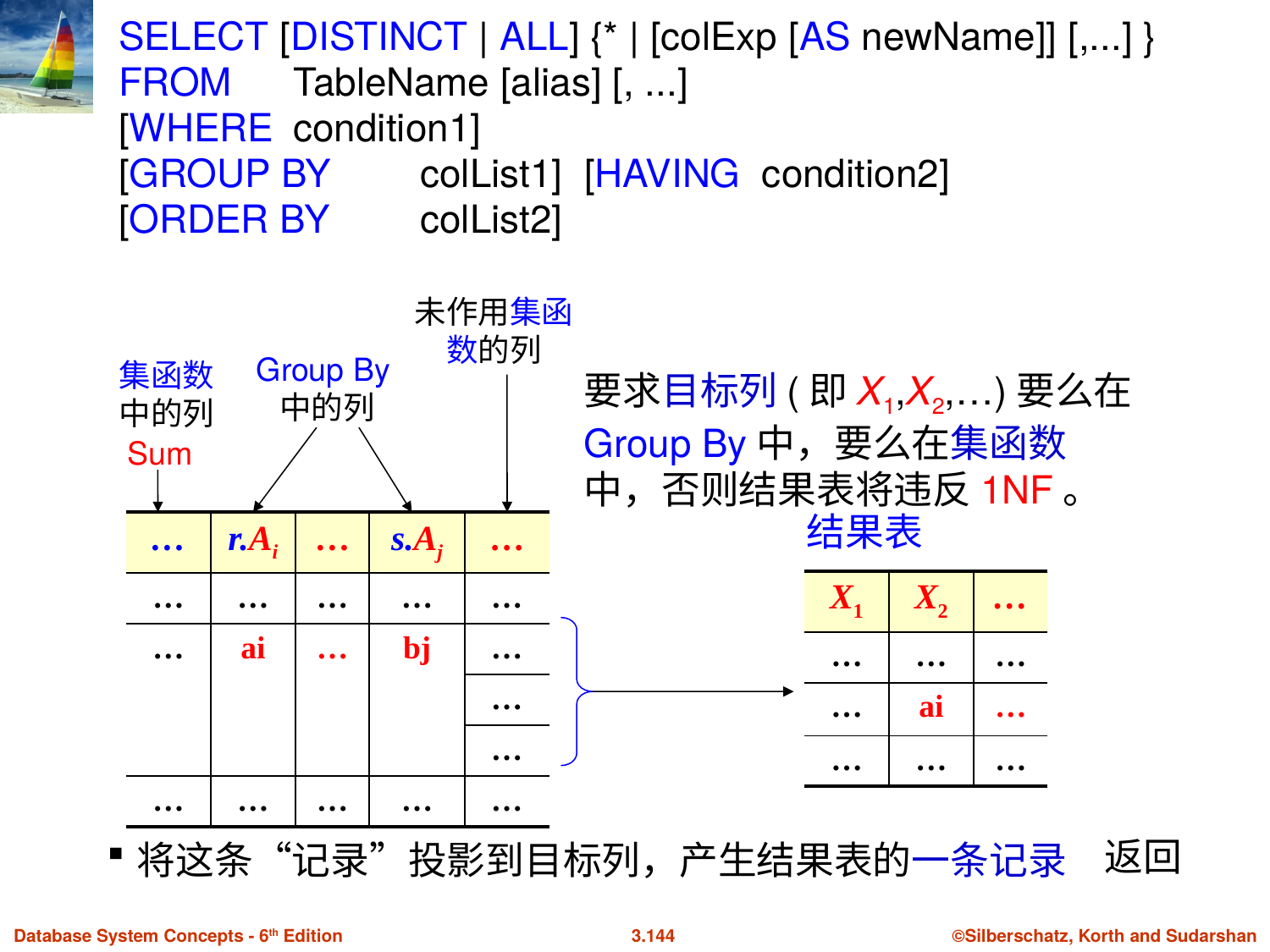

SELECT [DISTINCT | ALL] {* | [colExp [AS newName]] [,...] }
FROM	TableName [alias] [, ...]
[WHERE	condition1]
[GROUP BY	colList1]  [HAVING  condition2]
[ORDER BY	colList2]
未作用集函数的列
Group By中的列
集函数中的列
要求目标列(即X1,X2,…)要么在Group By中，要么在集函数中，否则结果表将违反1NF。

Sum

结果表

| … | r.Ai | … | s.Aj | … |
| --- | --- | --- | --- | --- |
| … | … | … | … | … |
| … | ai | … | bj | … |
|  |  |  |  | … |
|  |  |  |  | … |
| … | … | … | … | … |
| X1 | X2 | … |
| --- | --- | --- |
| … | … | … |
| … | ai | … |
| … | … | … |
返回
将这条“记录”投影到目标列，产生结果表的一条记录